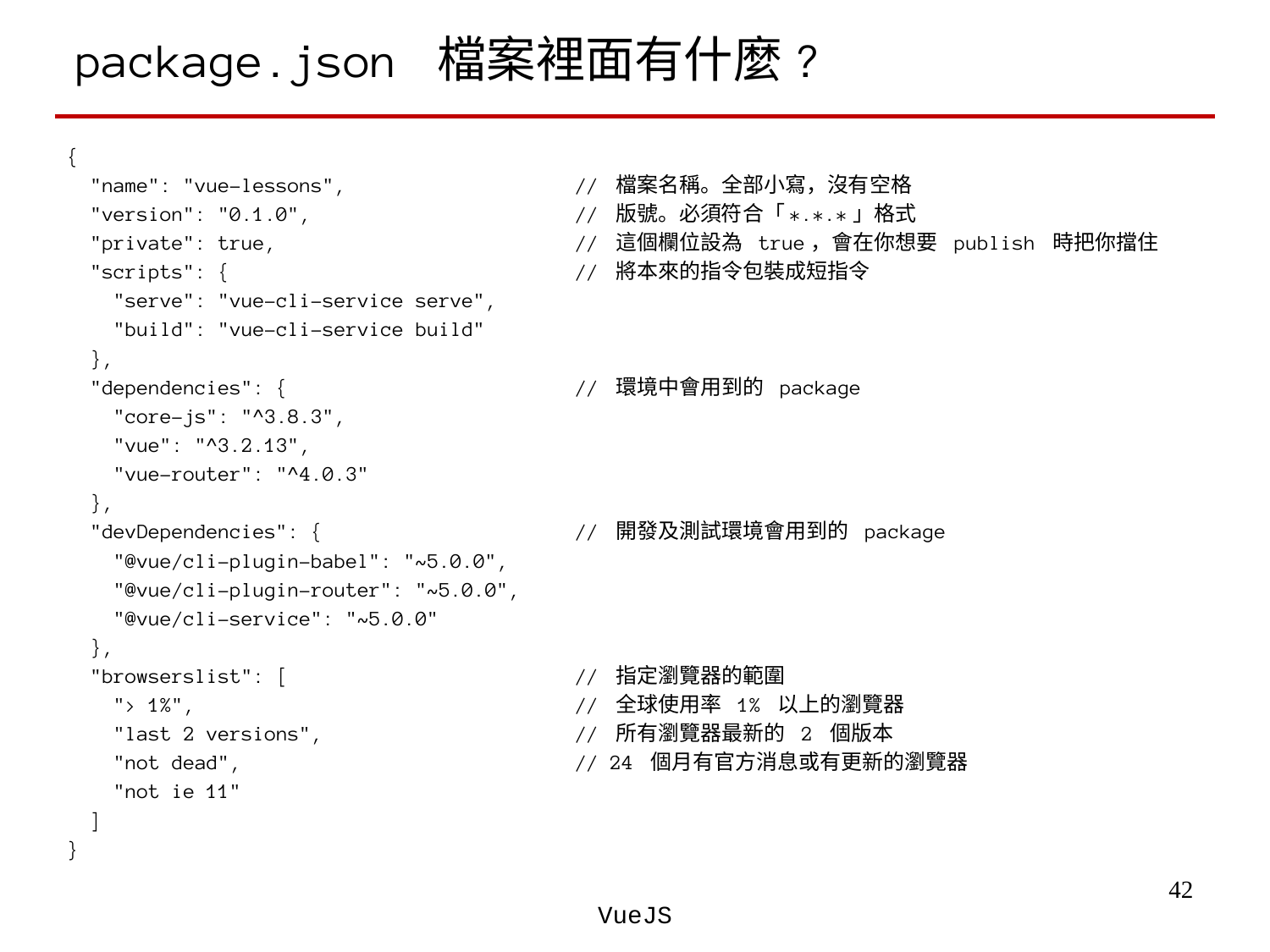

# package.json 檔案裡面有什麼?
{
  "name": "vue-lessons",		// 檔案名稱。全部小寫，沒有空格
  "version": "0.1.0",			// 版號。必須符合「*.*.*」格式
  "private": true,			// 這個欄位設為 true，會在你想要 publish 時把你擋住
  "scripts": {			// 將本來的指令包裝成短指令
    "serve": "vue-cli-service serve",
    "build": "vue-cli-service build"
  },
  "dependencies": {			// 環境中會用到的 package
    "core-js": "^3.8.3",
    "vue": "^3.2.13",
    "vue-router": "^4.0.3"
  },
  "devDependencies": {		// 開發及測試環境會用到的 package
    "@vue/cli-plugin-babel": "~5.0.0",
    "@vue/cli-plugin-router": "~5.0.0",
    "@vue/cli-service": "~5.0.0"
  },
  "browserslist": [			// 指定瀏覽器的範圍
    "> 1%",			// 全球使用率 1% 以上的瀏覽器
    "last 2 versions",		// 所有瀏覽器最新的 2 個版本
    "not dead",			// 24 個月有官方消息或有更新的瀏覽器
    "not ie 11"
  ]
}
42
VueJS